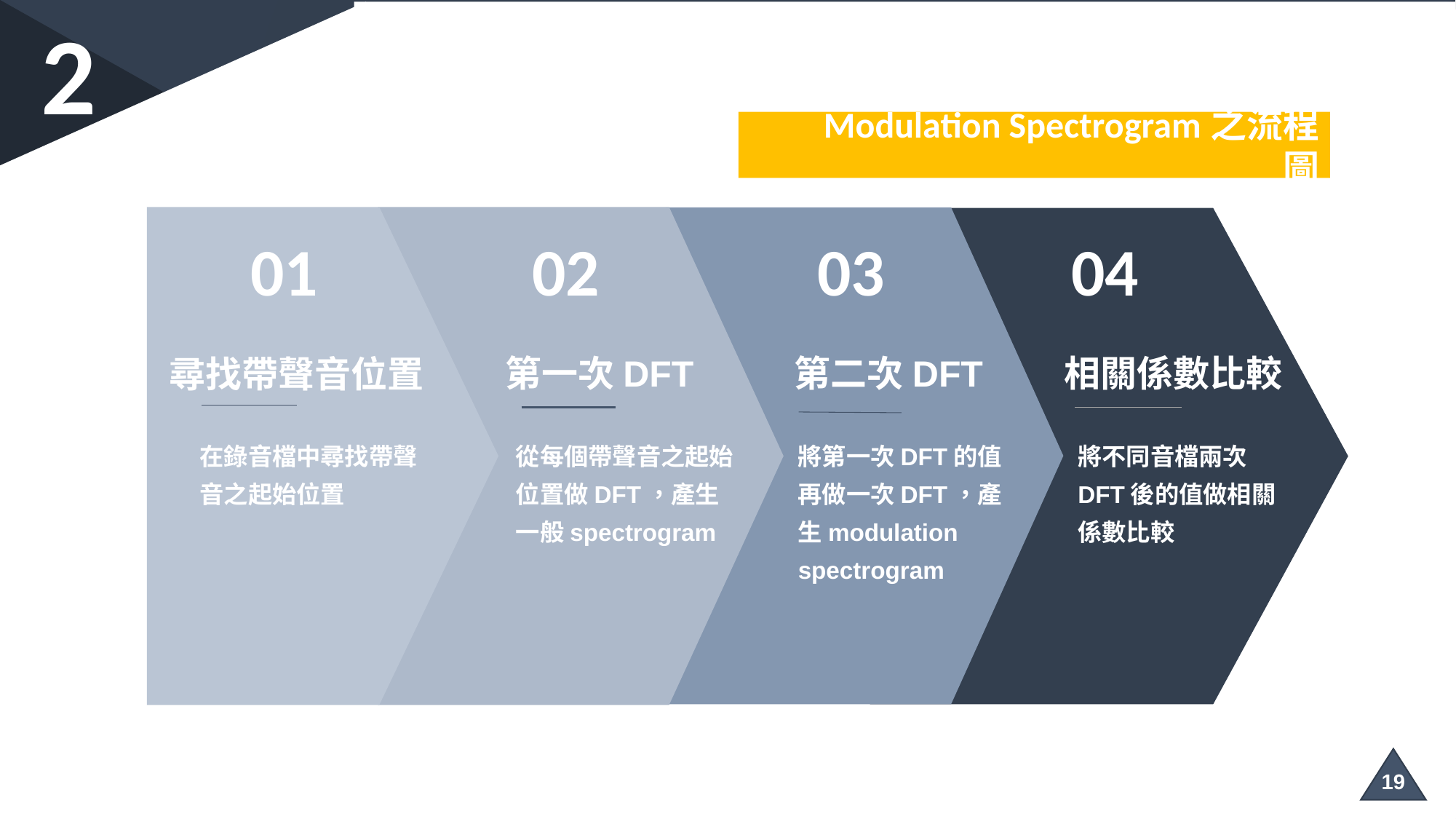

2

     Modulation Spectrogram之流程圖

01
02
03
04
第一次DFT
第二次DFT
相關係數比較
尋找帶聲音位置
在錄音檔中尋找帶聲音之起始位置
從每個帶聲音之起始位置做DFT，產生一般spectrogram
將第一次DFT的值再做一次DFT，產生modulation spectrogram
將不同音檔兩次DFT後的值做相關係數比較

19